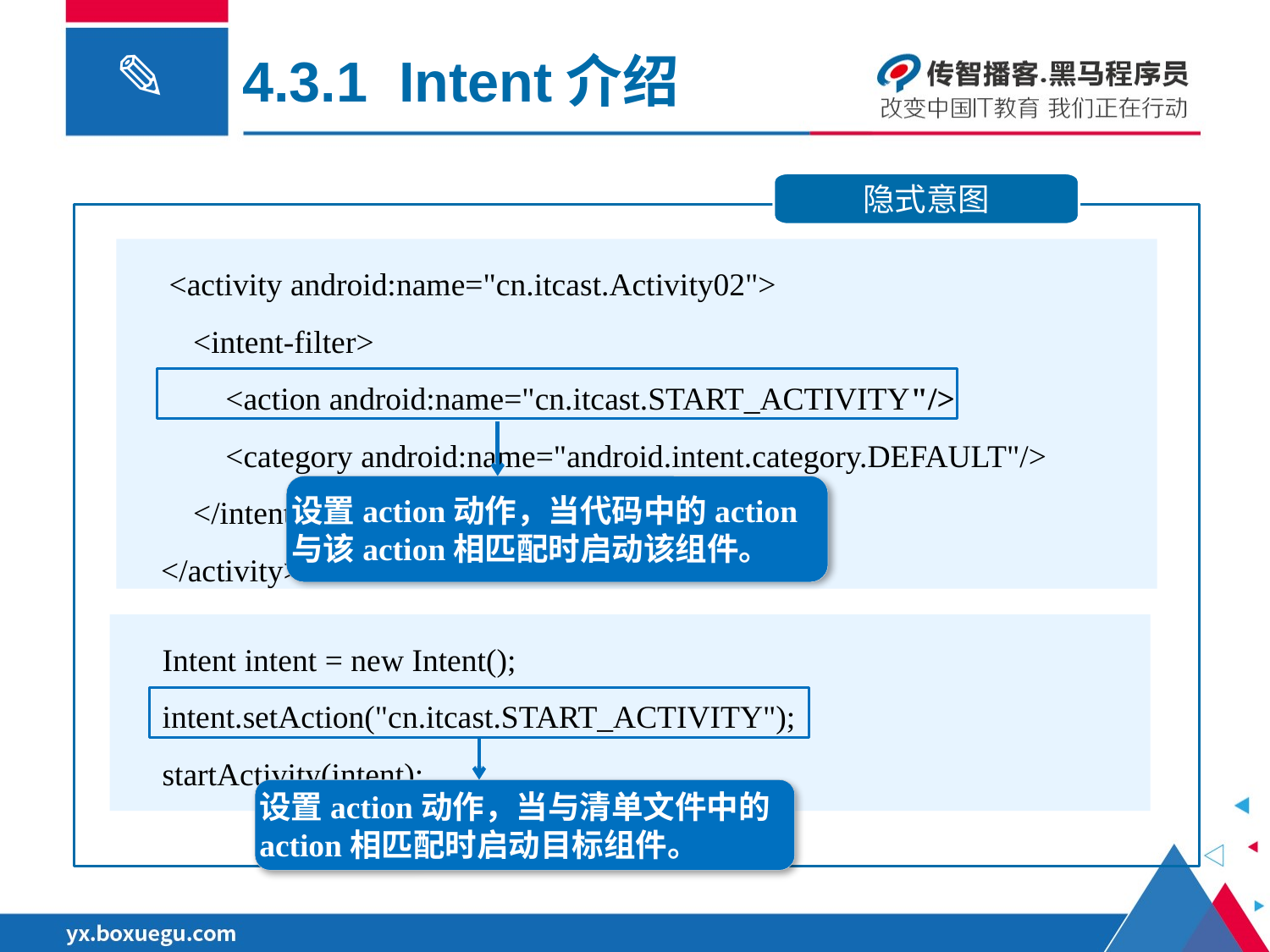

4.3.1  Intent介绍

隐式意图

     <activity android:name="cn.itcast.Activity02">
        <intent-filter>
            <action android:name="cn.itcast.START_ACTIVITY"/>
            <category android:name="android.intent.category.DEFAULT"/>
        </intent-filter>
    </activity>

设置action动作，当代码中的action与该action相匹配时启动该组件。

     Intent intent = new Intent();
     intent.setAction("cn.itcast.START_ACTIVITY");
     startActivity(intent);

设置action动作，当与清单文件中的action相匹配时启动目标组件。